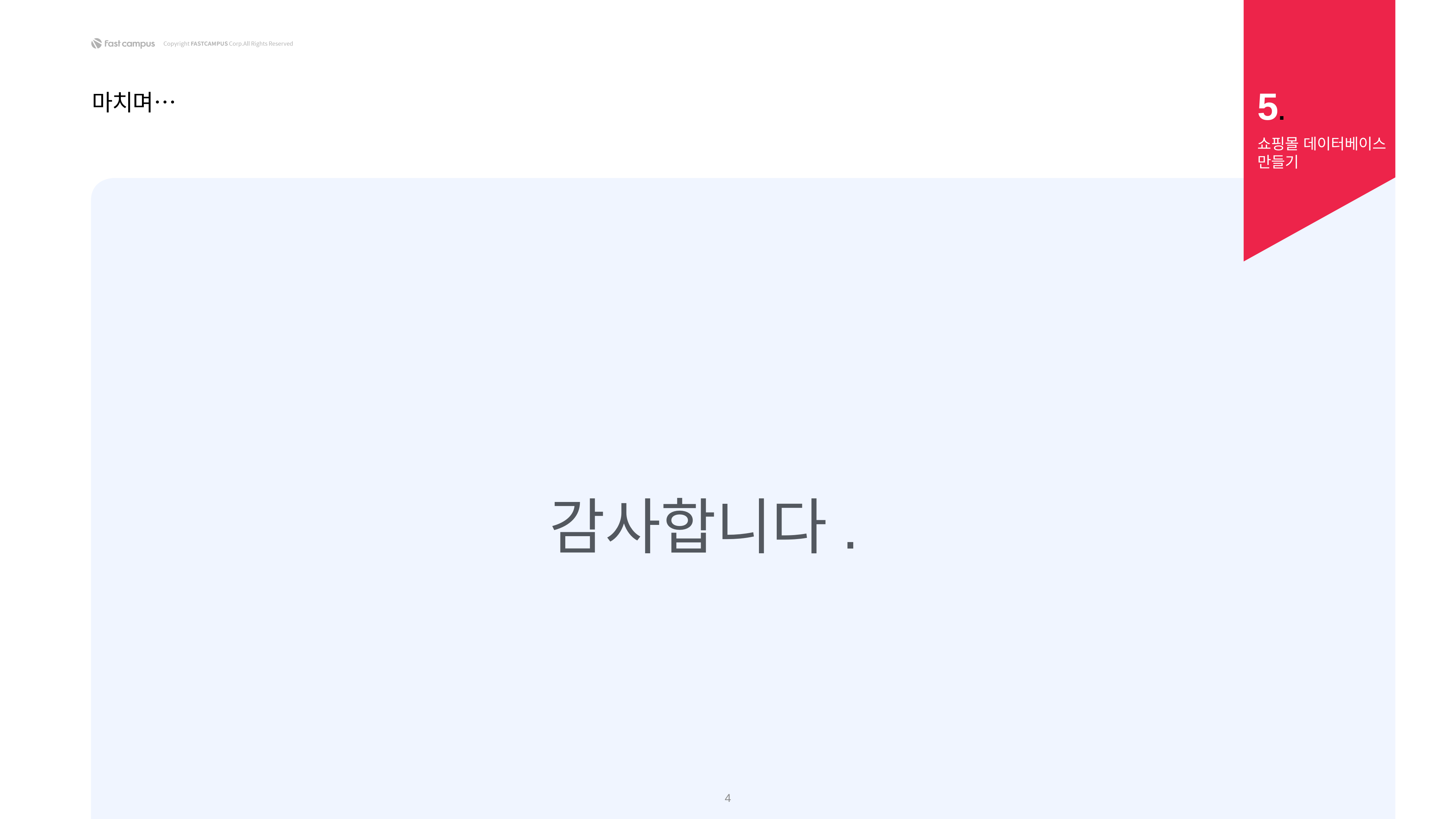

5.
마치며…
쇼핑몰 데이터베이스
만들기
감사합니다.
4